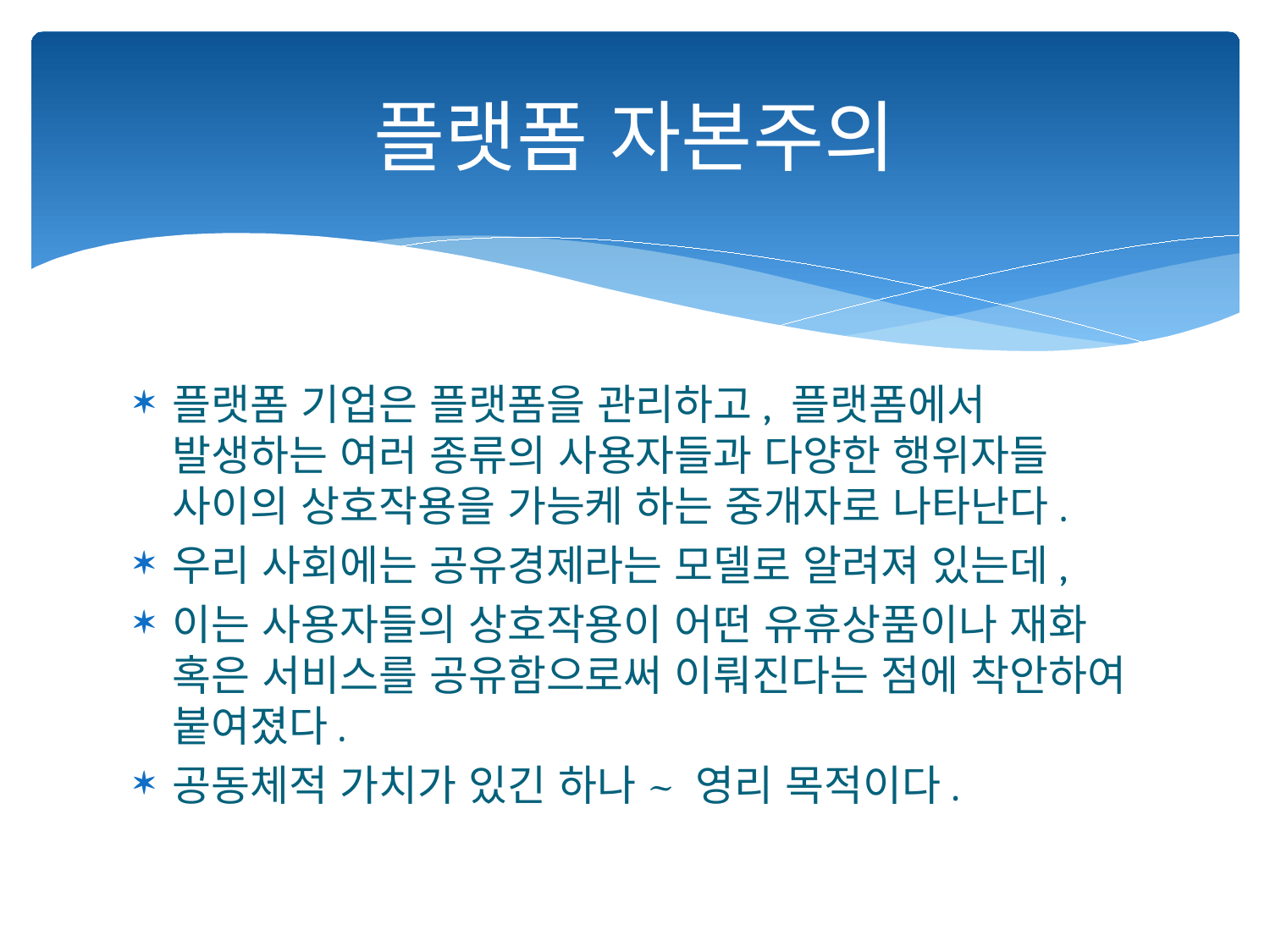

# 플랫폼 자본주의
플랫폼 기업은 플랫폼을 관리하고, 플랫폼에서 발생하는 여러 종류의 사용자들과 다양한 행위자들 사이의 상호작용을 가능케 하는 중개자로 나타난다.
우리 사회에는 공유경제라는 모델로 알려져 있는데,
이는 사용자들의 상호작용이 어떤 유휴상품이나 재화 혹은 서비스를 공유함으로써 이뤄진다는 점에 착안하여 붙여졌다.
공동체적 가치가 있긴 하나~ 영리 목적이다.